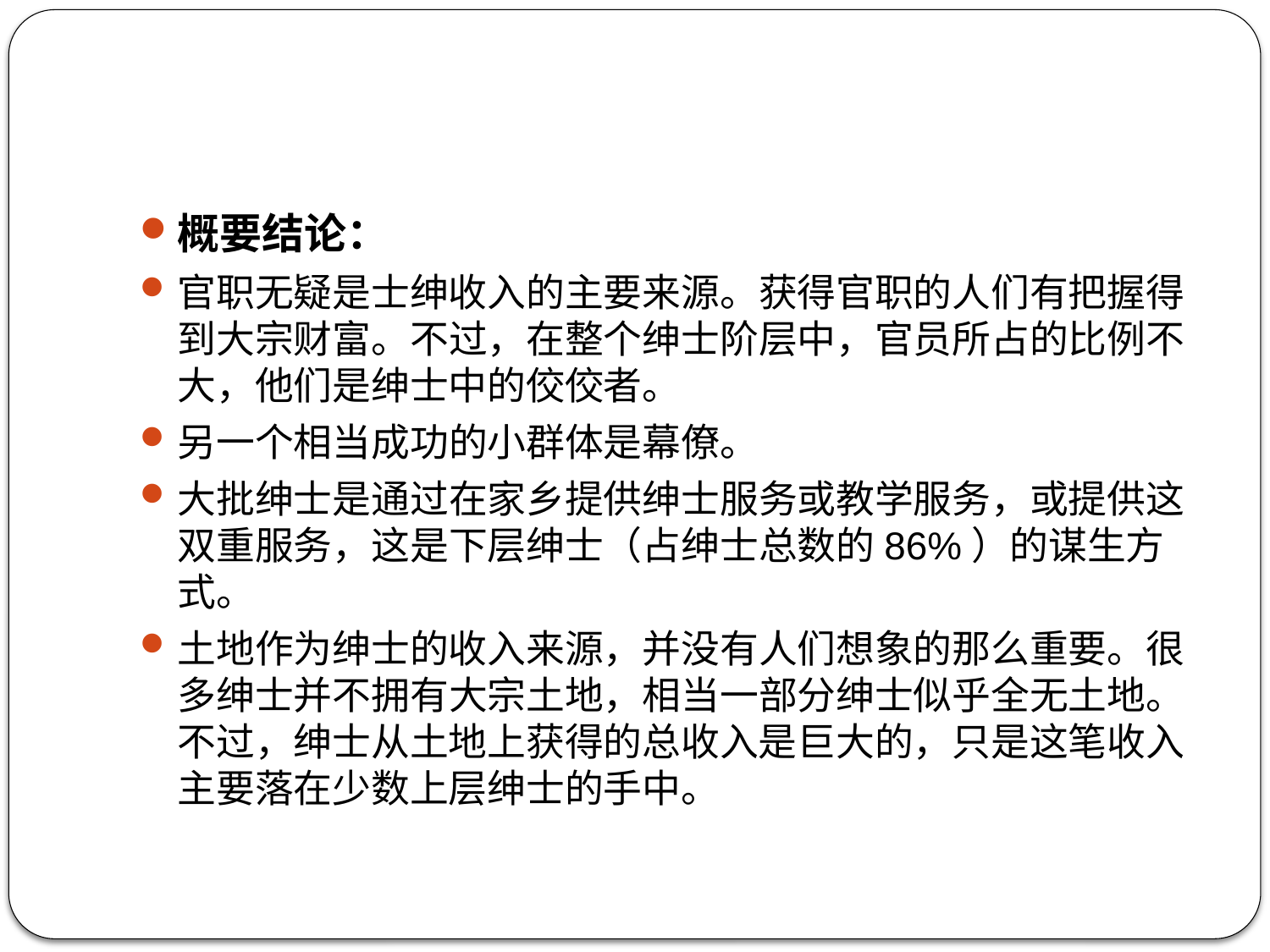

#
概要结论：
官职无疑是士绅收入的主要来源。获得官职的人们有把握得到大宗财富。不过，在整个绅士阶层中，官员所占的比例不大，他们是绅士中的佼佼者。
另一个相当成功的小群体是幕僚。
大批绅士是通过在家乡提供绅士服务或教学服务，或提供这双重服务，这是下层绅士（占绅士总数的86%）的谋生方式。
土地作为绅士的收入来源，并没有人们想象的那么重要。很多绅士并不拥有大宗土地，相当一部分绅士似乎全无土地。不过，绅士从土地上获得的总收入是巨大的，只是这笔收入主要落在少数上层绅士的手中。